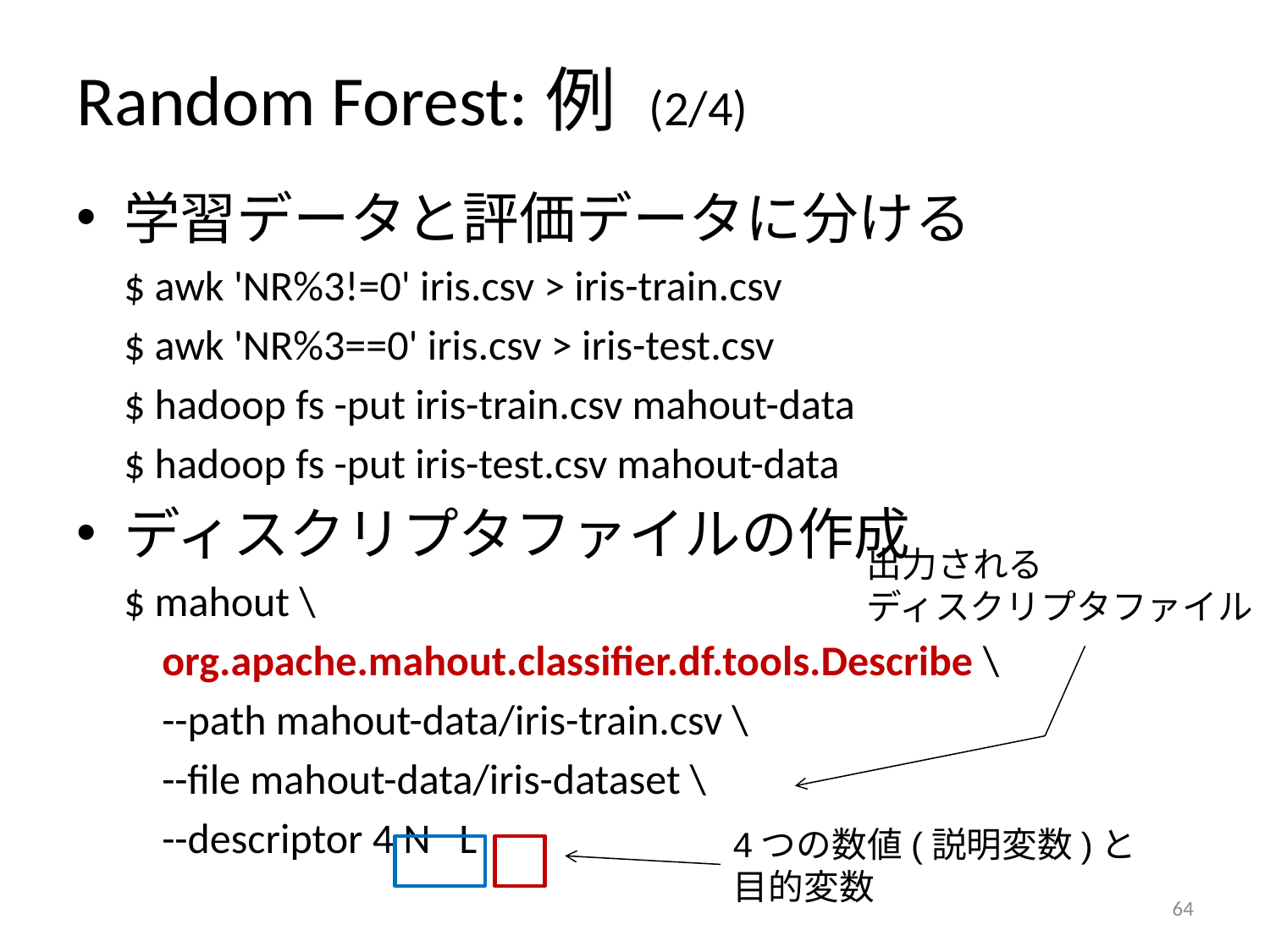

# Random Forest:例 (2/4)
学習データと評価データに分ける
	$ awk 'NR%3!=0' iris.csv > iris-train.csv
	$ awk 'NR%3==0' iris.csv > iris-test.csv
	$ hadoop fs -put iris-train.csv mahout-data
	$ hadoop fs -put iris-test.csv mahout-data
ディスクリプタファイルの作成
	$ mahout \
	    org.apache.mahout.classifier.df.tools.Describe \
	    --path mahout-data/iris-train.csv \
	    --file mahout-data/iris-dataset \
	    --descriptor 4 N   L

出力される
ディスクリプタファイル
4つの数値(説明変数)と
目的変数

64